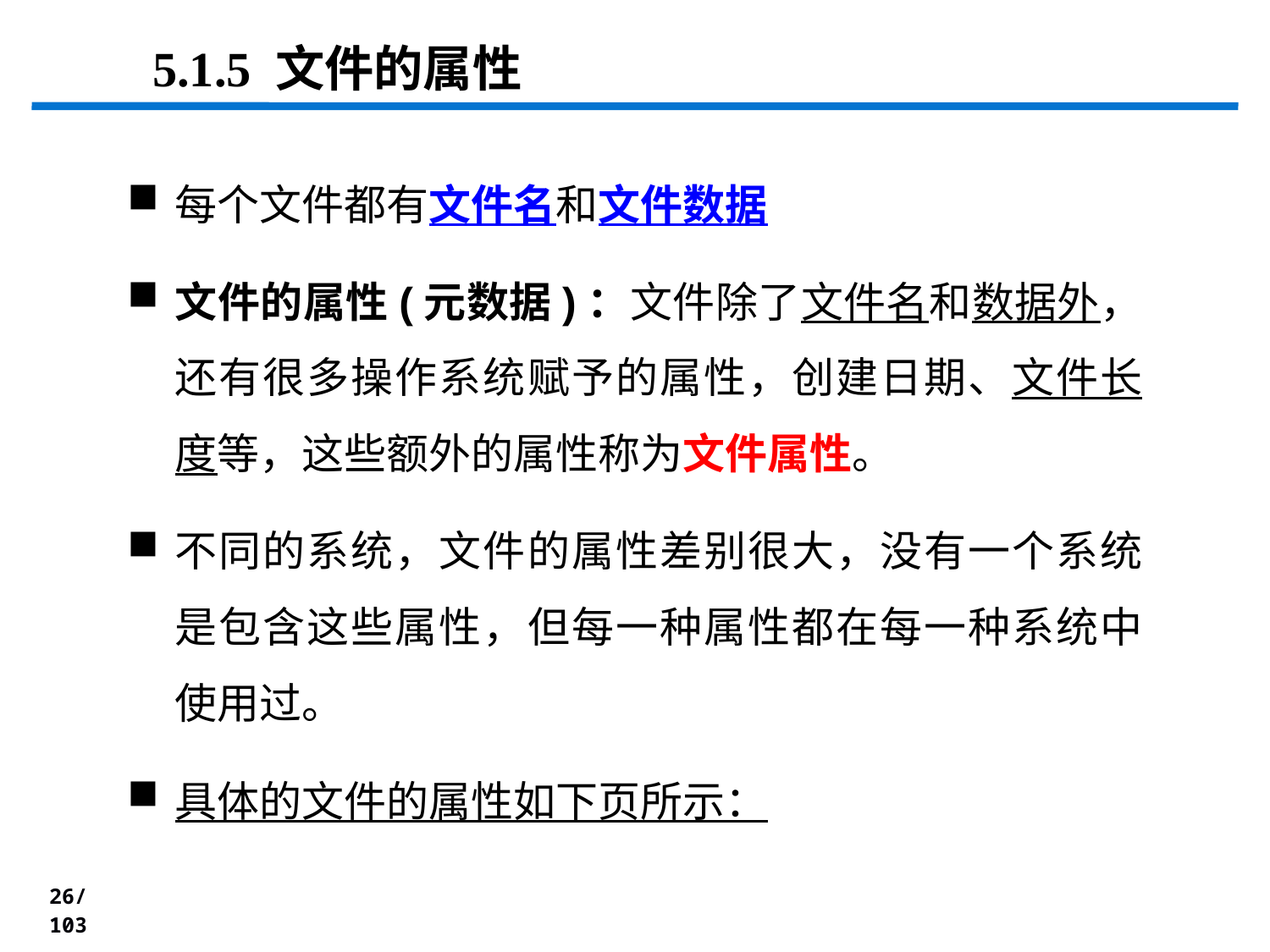

5.1.5 文件的属性
每个文件都有文件名和文件数据
文件的属性(元数据)：文件除了文件名和数据外，还有很多操作系统赋予的属性，创建日期、文件长度等，这些额外的属性称为文件属性。
不同的系统，文件的属性差别很大，没有一个系统是包含这些属性，但每一种属性都在每一种系统中使用过。
具体的文件的属性如下页所示：